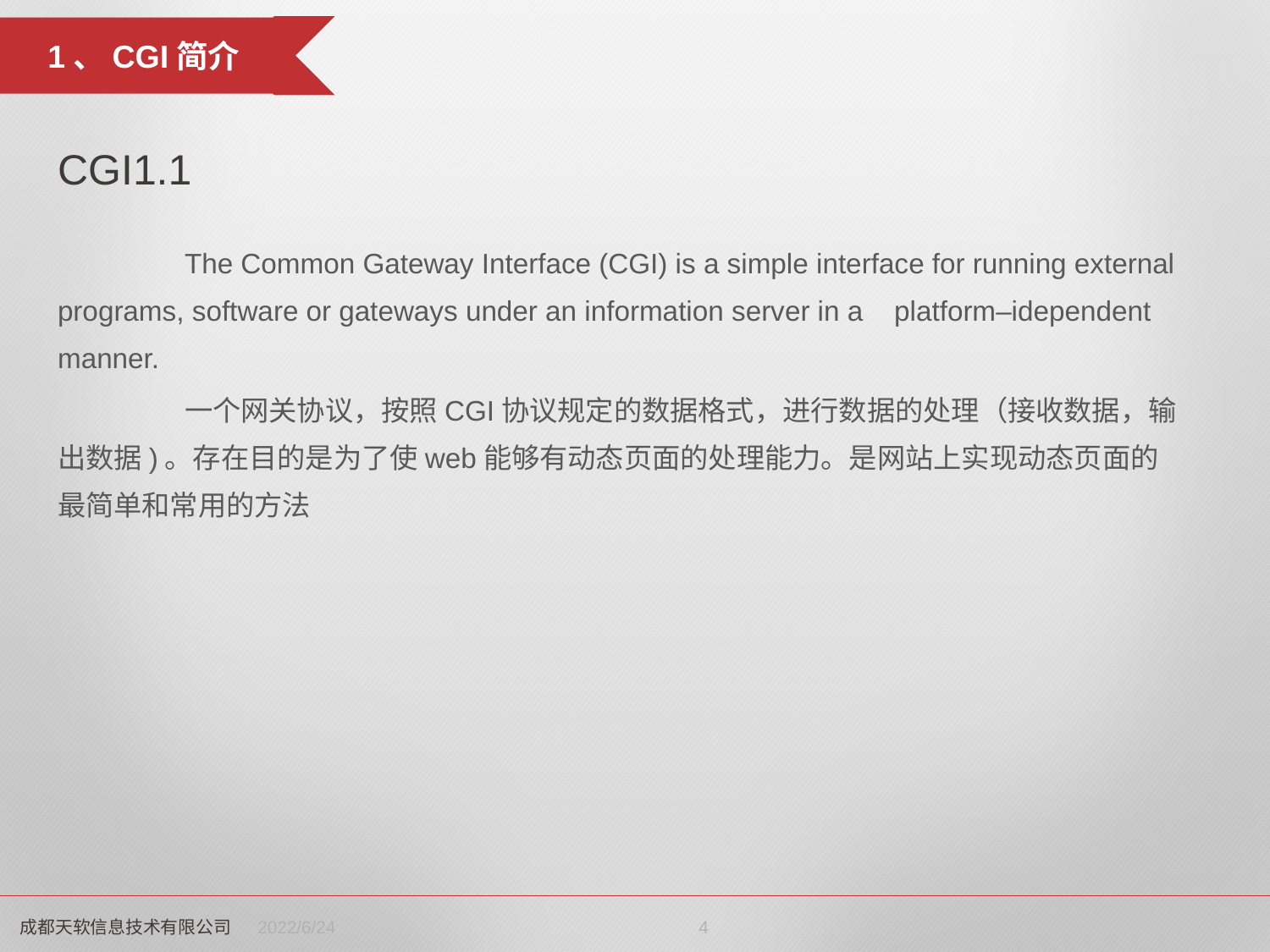

1、CGI简介
CGI1.1
	The Common Gateway Interface (CGI) is a simple interface for running external programs, software or gateways under an information server in a    platform–idependent manner.
	一个网关协议，按照CGI协议规定的数据格式，进行数据的处理（接收数据，输出数据)。存在目的是为了使web能够有动态页面的处理能力。是网站上实现动态页面的最简单和常用的方法
成都天软信息技术有限公司
2022/6/24
4